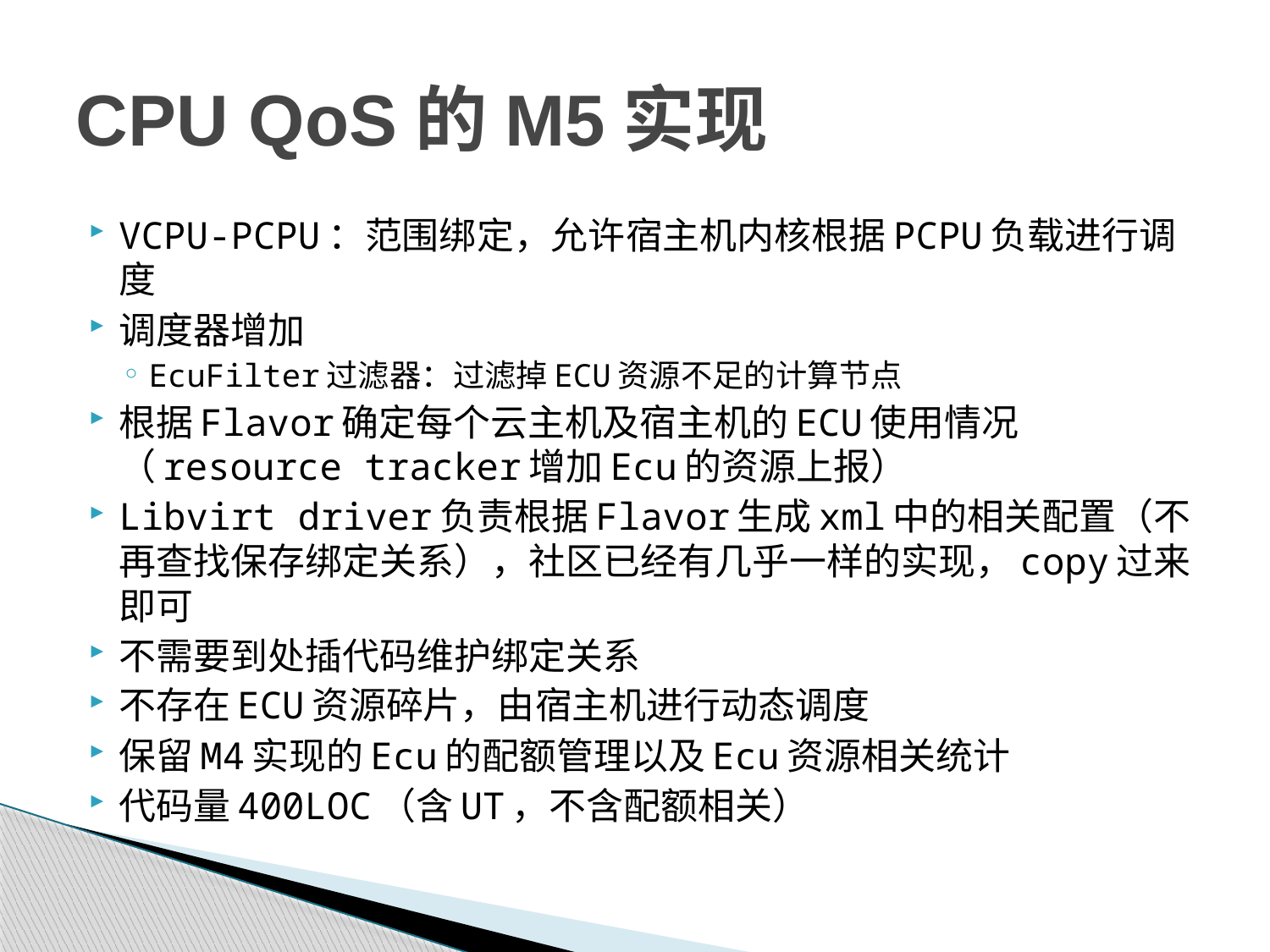

# CPU QoS的M5实现
VCPU-PCPU：范围绑定，允许宿主机内核根据PCPU负载进行调度
调度器增加
EcuFilter过滤器：过滤掉ECU资源不足的计算节点
根据Flavor确定每个云主机及宿主机的ECU使用情况（resource tracker增加Ecu的资源上报）
Libvirt driver负责根据Flavor生成xml中的相关配置（不再查找保存绑定关系），社区已经有几乎一样的实现，copy过来即可
不需要到处插代码维护绑定关系
不存在ECU资源碎片，由宿主机进行动态调度
保留M4实现的Ecu的配额管理以及Ecu资源相关统计
代码量400LOC（含UT，不含配额相关）